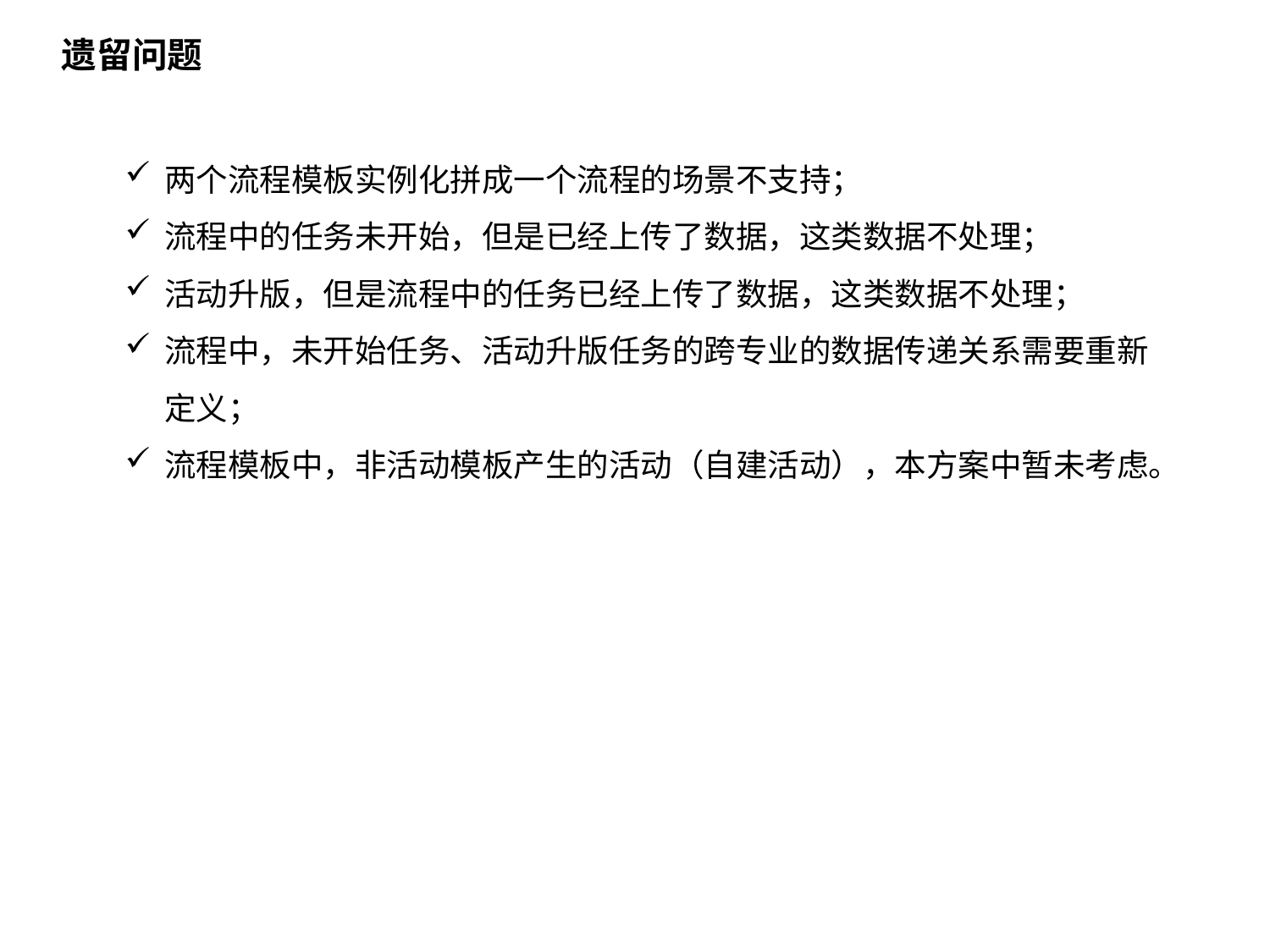

遗留问题

两个流程模板实例化拼成一个流程的场景不支持；
流程中的任务未开始，但是已经上传了数据，这类数据不处理；
活动升版，但是流程中的任务已经上传了数据，这类数据不处理；
流程中，未开始任务、活动升版任务的跨专业的数据传递关系需要重新定义；
流程模板中，非活动模板产生的活动（自建活动），本方案中暂未考虑。